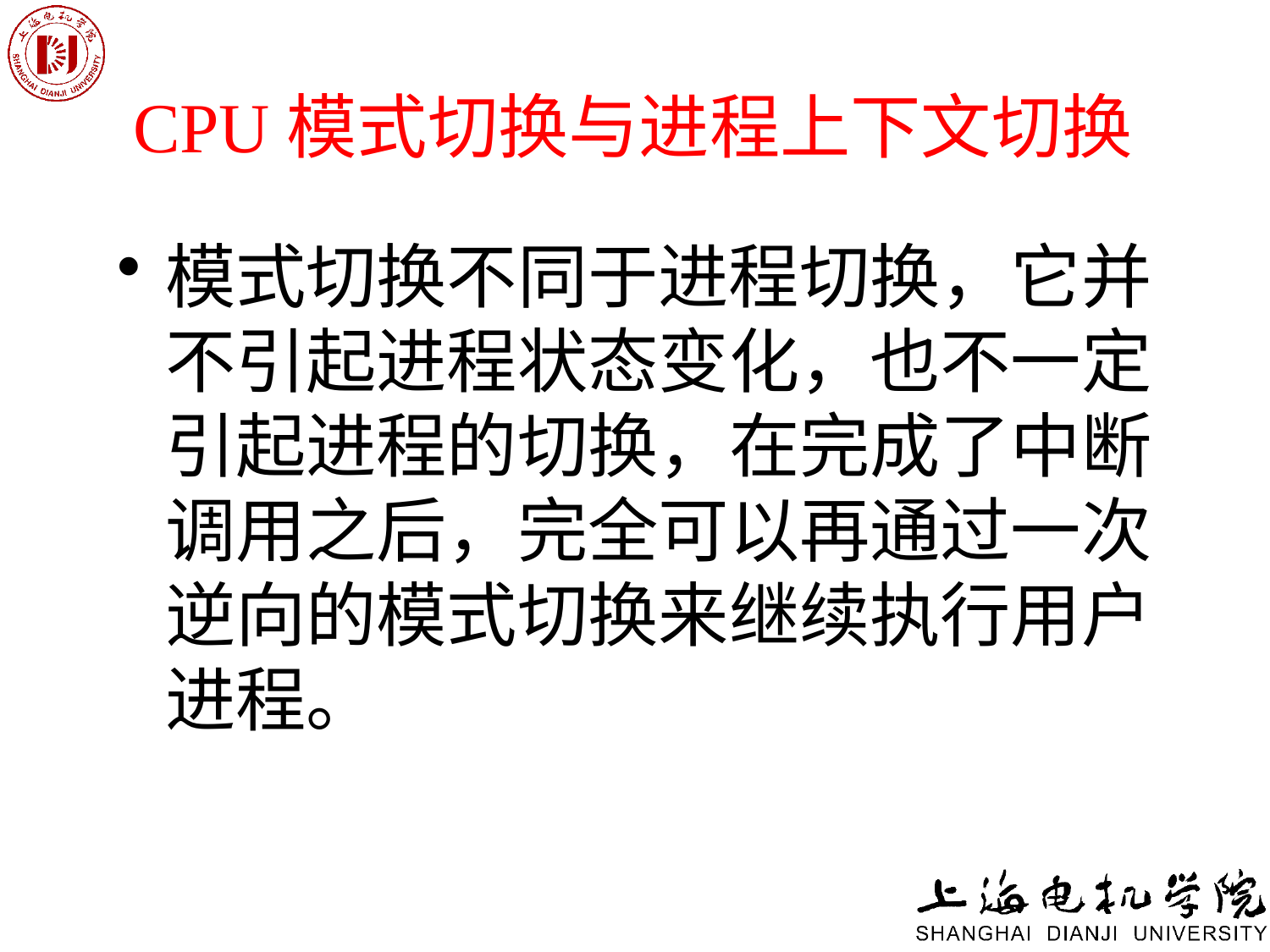

# CPU模式切换与进程上下文切换
模式切换不同于进程切换，它并不引起进程状态变化，也不一定引起进程的切换，在完成了中断调用之后，完全可以再通过一次逆向的模式切换来继续执行用户进程。